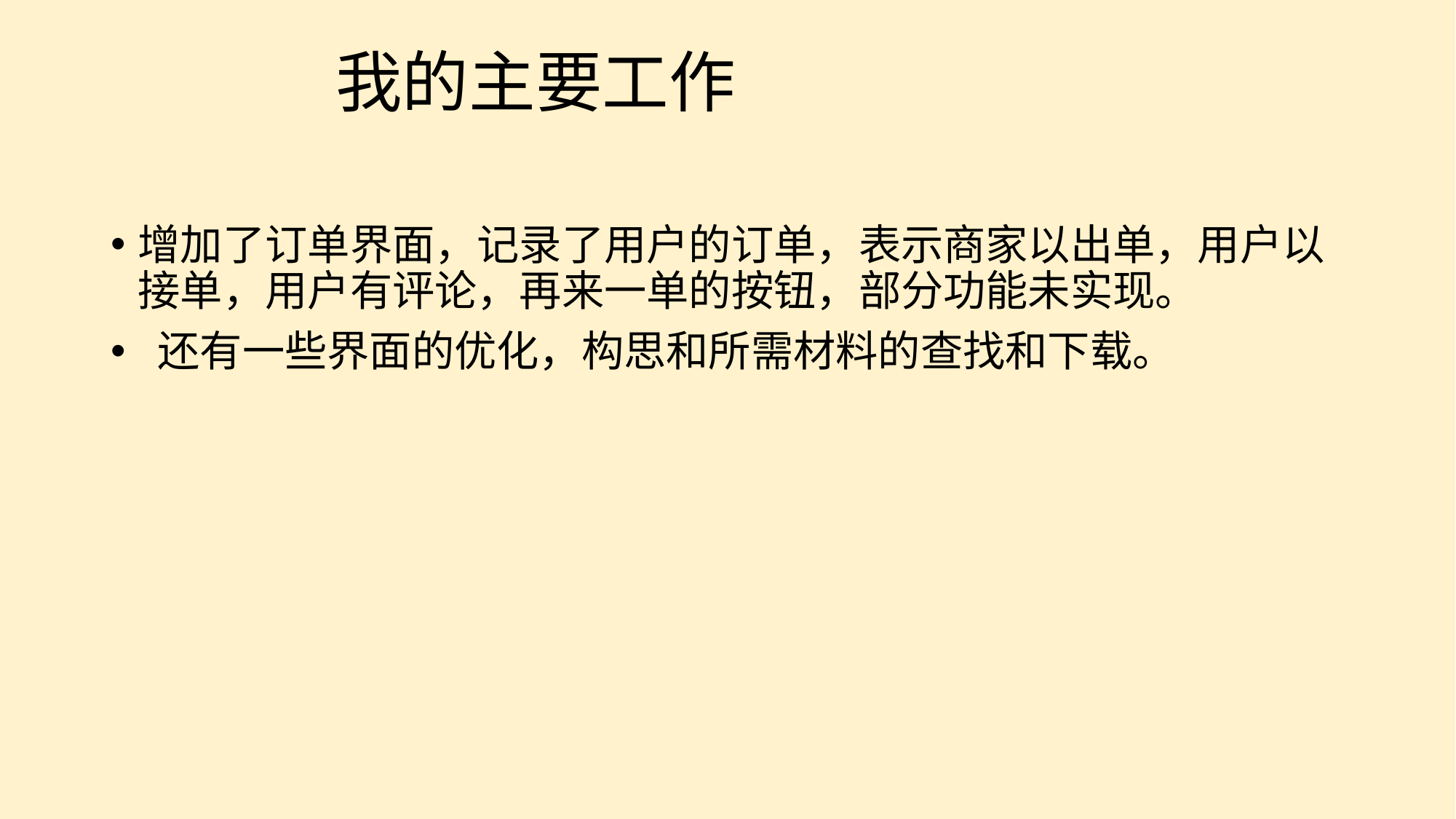

# 我的主要工作
增加了订单界面，记录了用户的订单，表示商家以出单，用户以接单，用户有评论，再来一单的按钮，部分功能未实现。
 还有一些界面的优化，构思和所需材料的查找和下载。